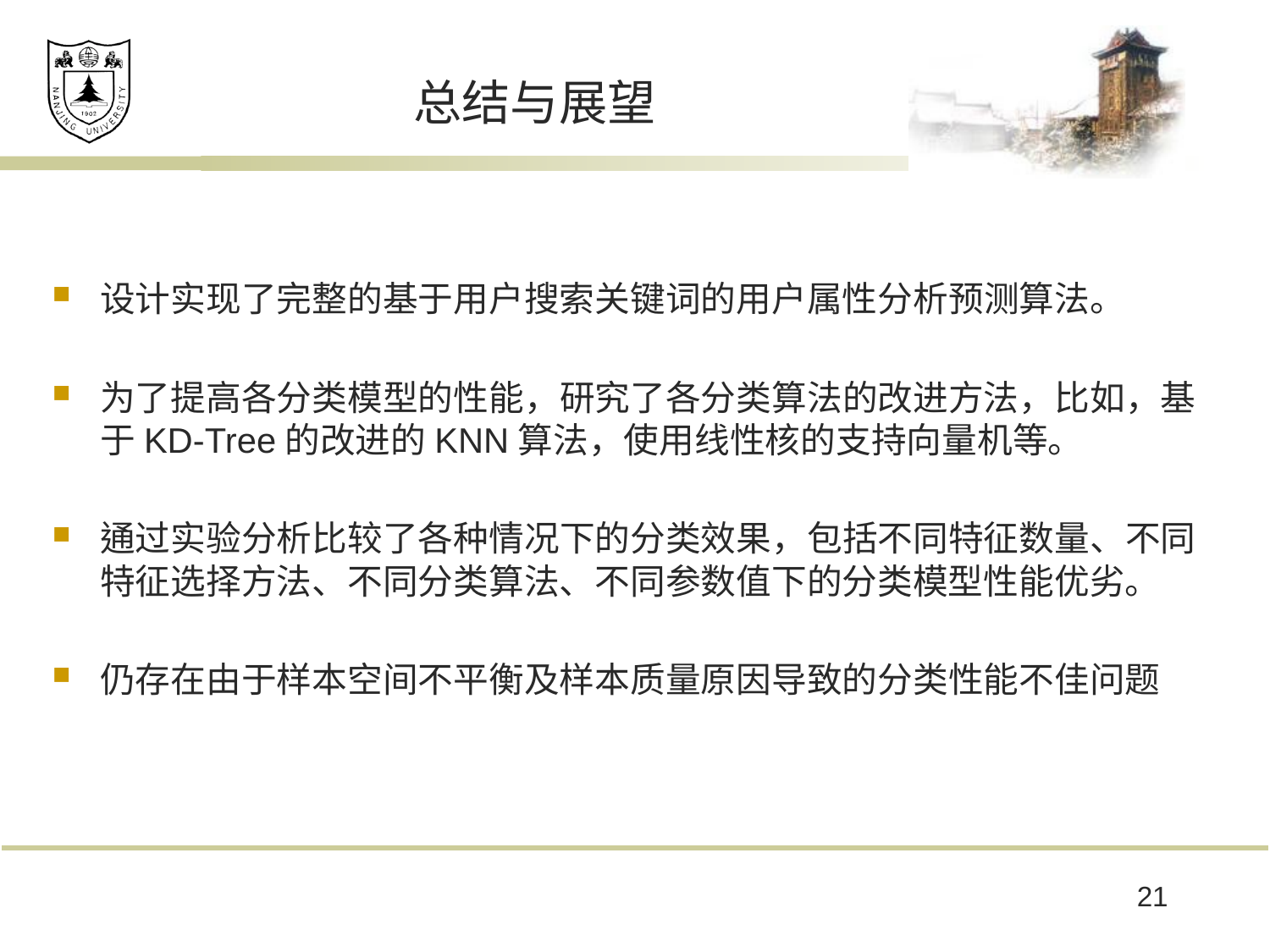

总结与展望
设计实现了完整的基于用户搜索关键词的用户属性分析预测算法。

为了提高各分类模型的性能，研究了各分类算法的改进方法，比如，基于KD-Tree的改进的KNN算法，使用线性核的支持向量机等。

通过实验分析比较了各种情况下的分类效果，包括不同特征数量、不同特征选择方法、不同分类算法、不同参数值下的分类模型性能优劣。

仍存在由于样本空间不平衡及样本质量原因导致的分类性能不佳问题
21